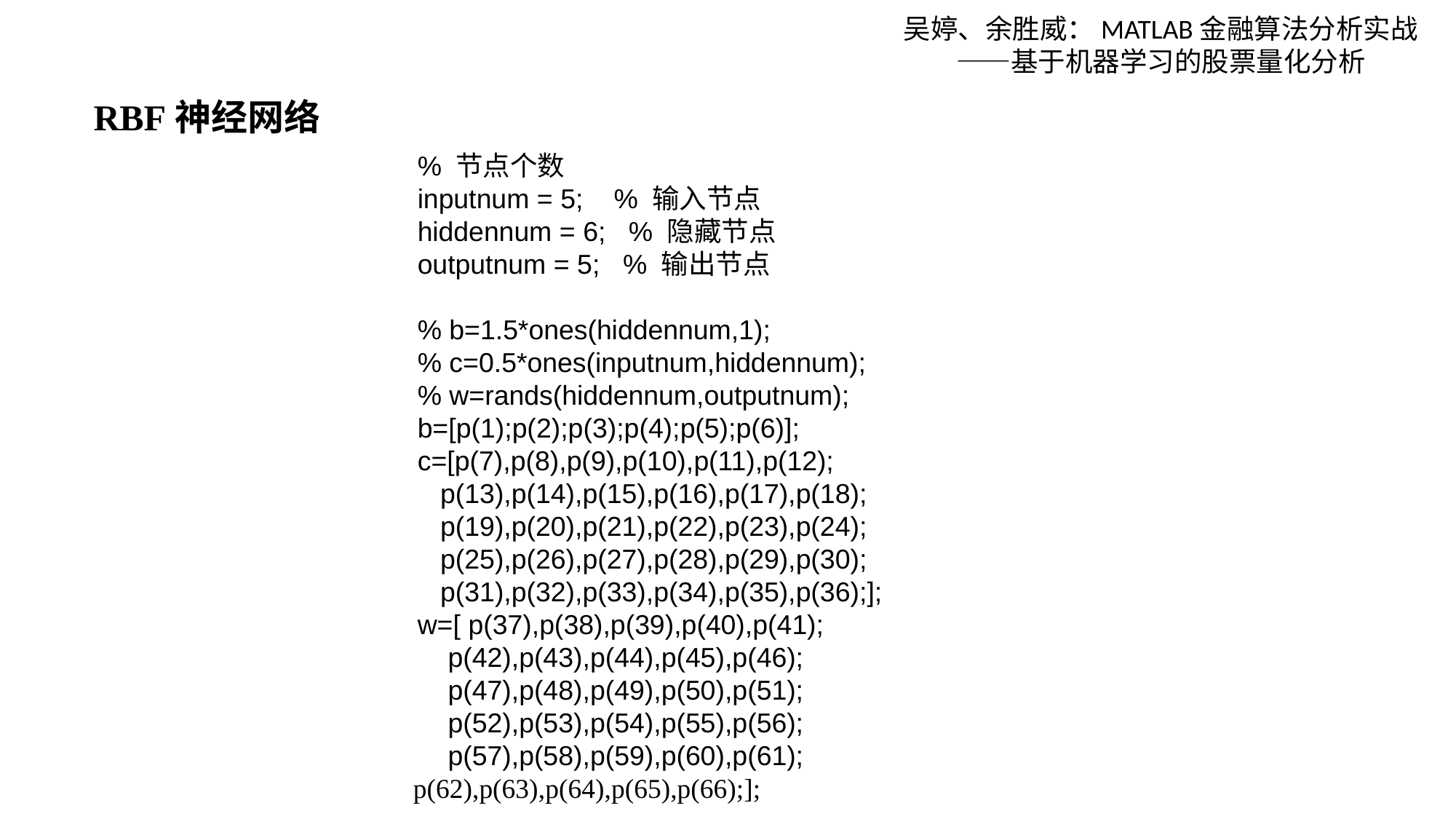

吴婷、余胜威：MATLAB金融算法分析实战——基于机器学习的股票量化分析
RBF神经网络
% 节点个数
inputnum = 5;    % 输入节点
hiddennum = 6;   % 隐藏节点
outputnum = 5;   % 输出节点

% b=1.5*ones(hiddennum,1);
% c=0.5*ones(inputnum,hiddennum);
% w=rands(hiddennum,outputnum);
b=[p(1);p(2);p(3);p(4);p(5);p(6)];
c=[p(7),p(8),p(9),p(10),p(11),p(12);
   p(13),p(14),p(15),p(16),p(17),p(18);
   p(19),p(20),p(21),p(22),p(23),p(24);
   p(25),p(26),p(27),p(28),p(29),p(30);
   p(31),p(32),p(33),p(34),p(35),p(36);];
w=[ p(37),p(38),p(39),p(40),p(41);
    p(42),p(43),p(44),p(45),p(46);
    p(47),p(48),p(49),p(50),p(51);
    p(52),p(53),p(54),p(55),p(56);
    p(57),p(58),p(59),p(60),p(61);
    p(62),p(63),p(64),p(65),p(66);];